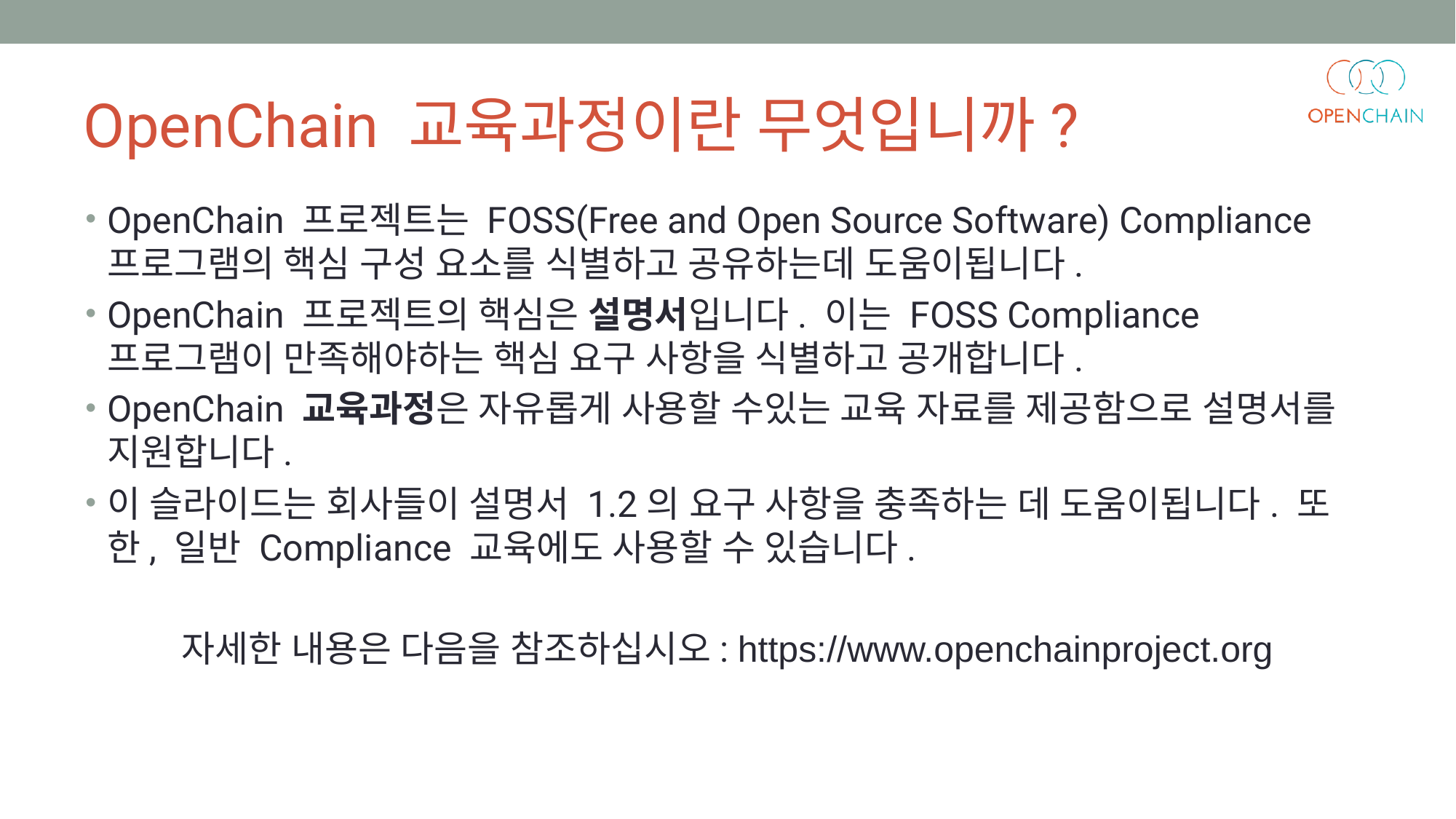

# OpenChain 교육과정이란 무엇입니까?
OpenChain 프로젝트는 FOSS(Free and Open Source Software) Compliance 프로그램의 핵심 구성 요소를 식별하고 공유하는데 도움이됩니다.
OpenChain 프로젝트의 핵심은 설명서입니다. 이는 FOSS Compliance 프로그램이 만족해야하는 핵심 요구 사항을 식별하고 공개합니다.
OpenChain 교육과정은 자유롭게 사용할 수있는 교육 자료를 제공함으로 설명서를 지원합니다.
이 슬라이드는 회사들이 설명서 1.2의 요구 사항을 충족하는 데 도움이됩니다. 또한, 일반 Compliance 교육에도 사용할 수 있습니다.

자세한 내용은 다음을 참조하십시오: https://www.openchainproject.org